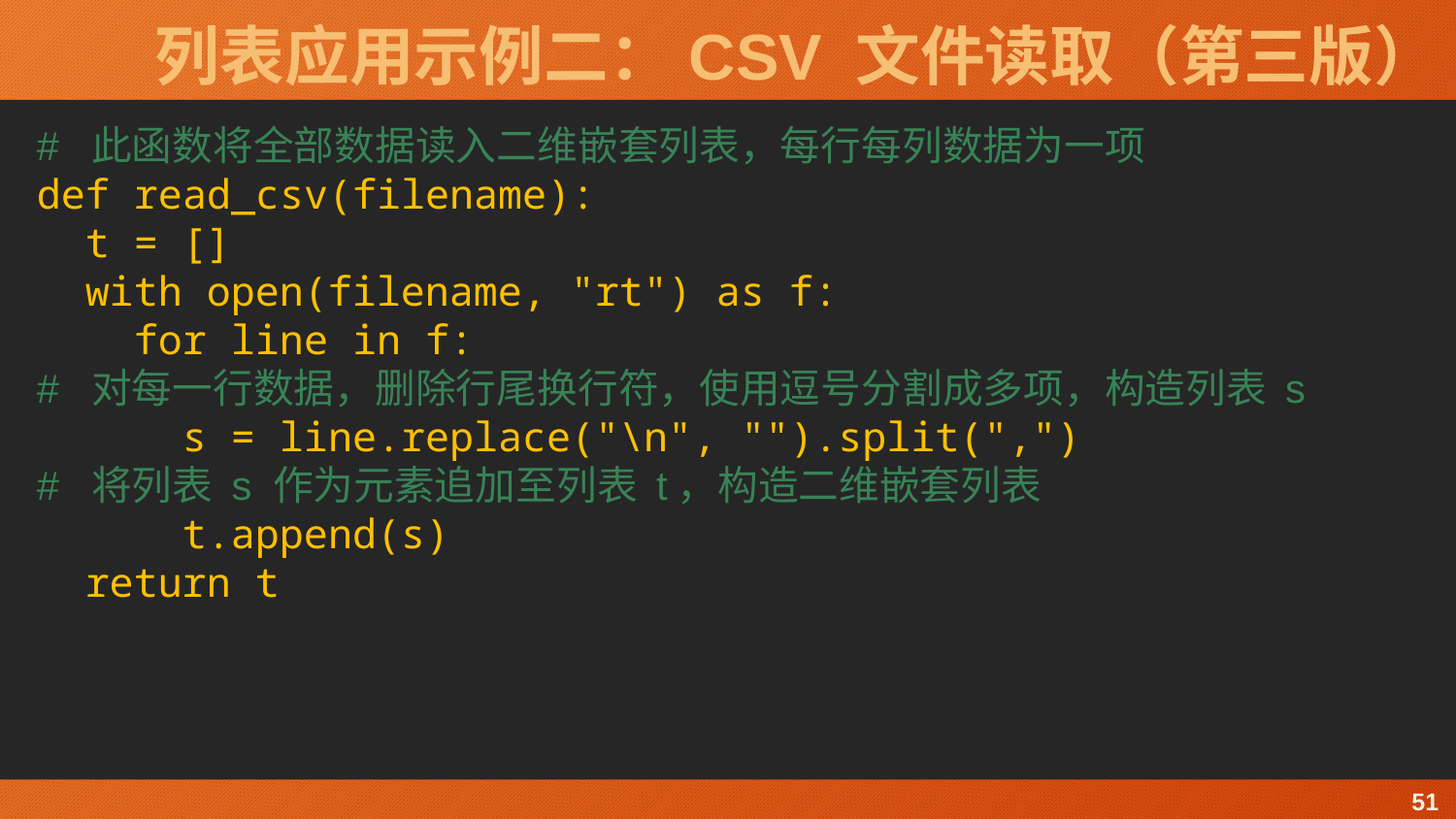

# 列表应用示例二：CSV 文件读取（第三版）
#  此函数将全部数据读入二维嵌套列表，每行每列数据为一项
def read_csv(filename):
  t = []
  with open(filename, "rt") as f:
    for line in f:
#  对每一行数据，删除行尾换行符，使用逗号分割成多项，构造列表 s
      s = line.replace("\n", "").split(",")
#  将列表 s 作为元素追加至列表 t，构造二维嵌套列表
      t.append(s)
  return t
51